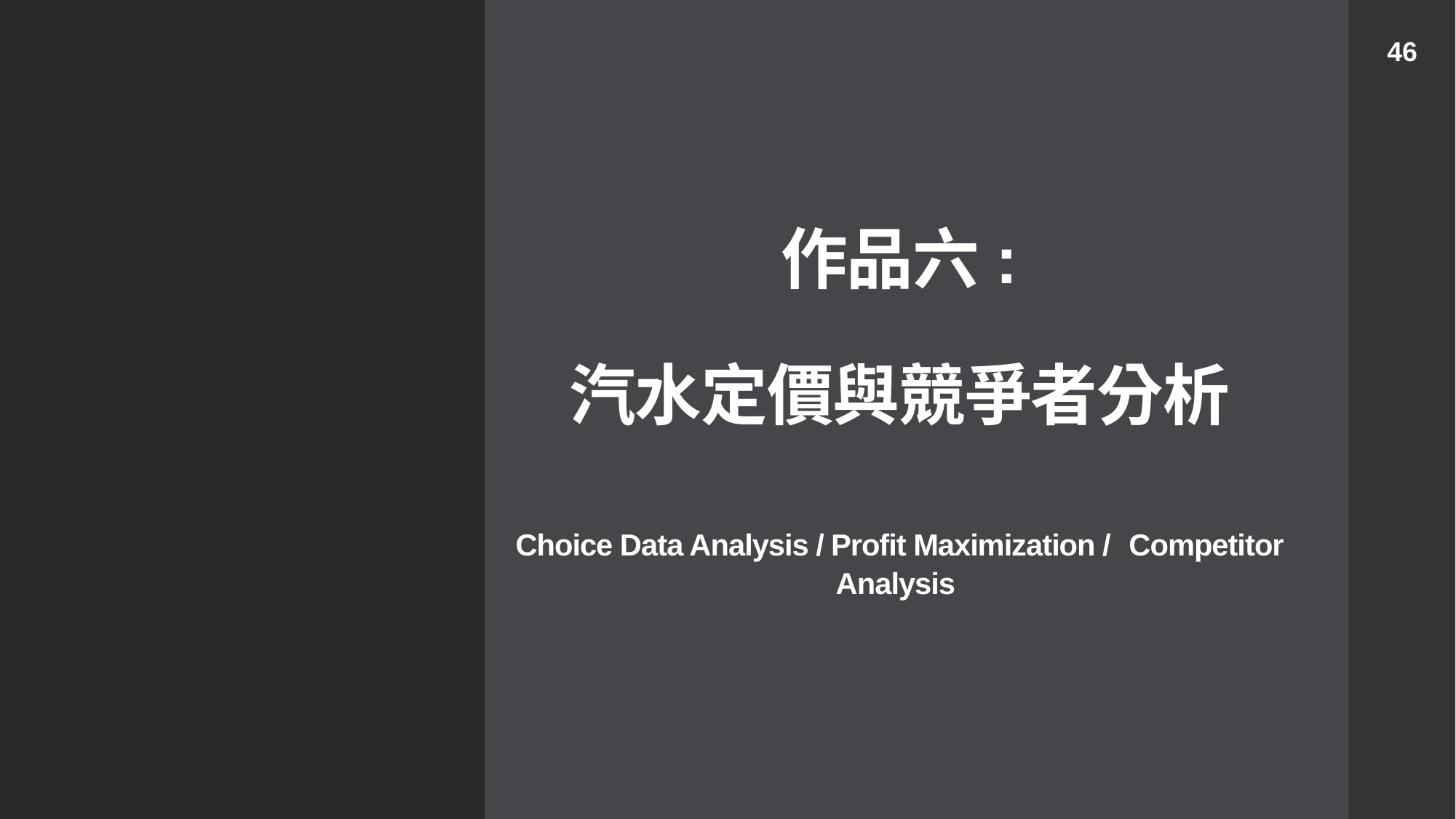

46
# 作品六: 汽水定價與競爭者分析 Choice Data Analysis / Profit Maximization / Competitor Analysis